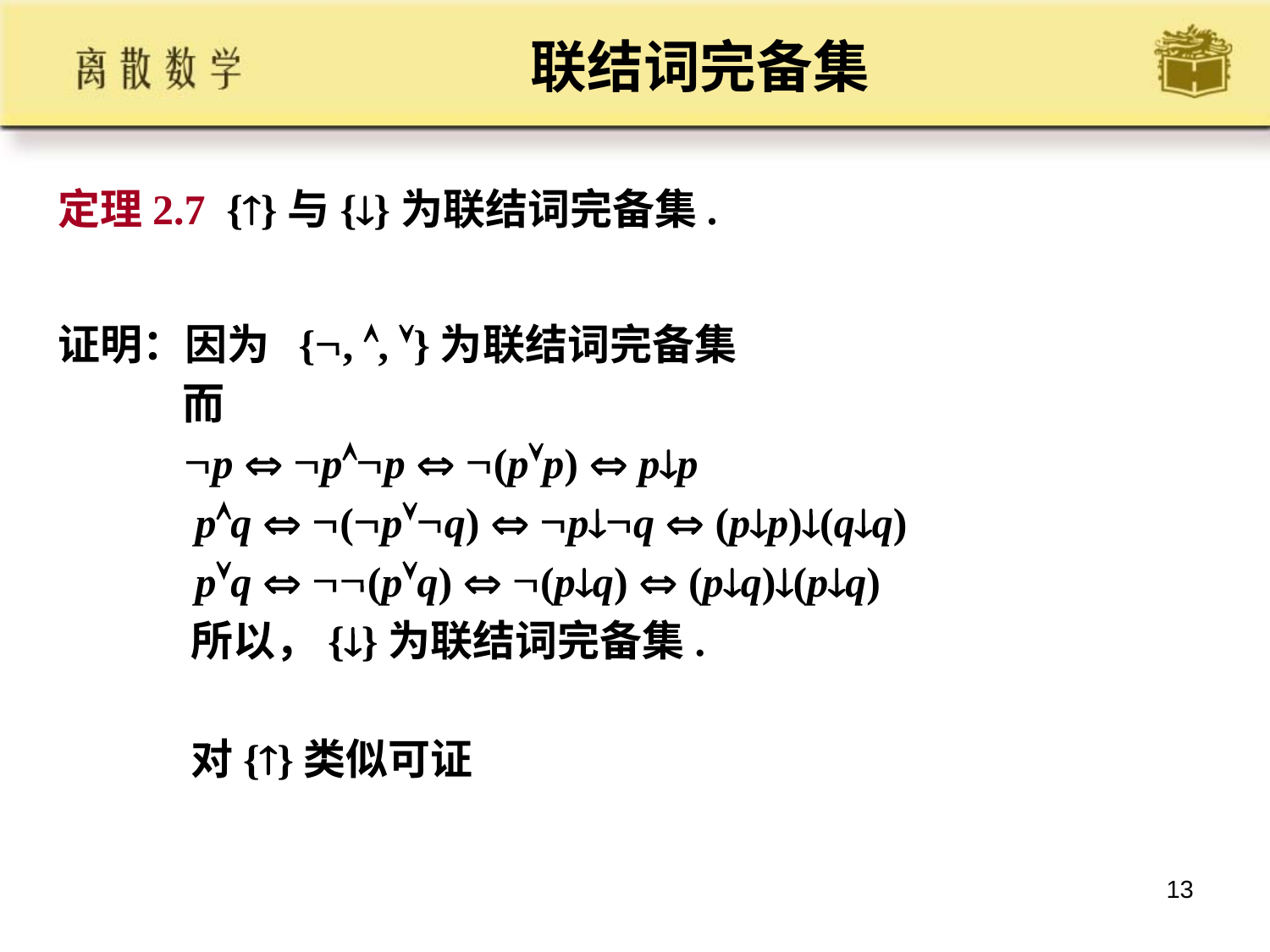

# 联结词完备集
定理2.7  {↑}与{↓}为联结词完备集.

证明：因为  {¬, ∧, ∨}为联结词完备集
            而
            ¬p ⇔ ¬p∧¬p ⇔ ¬(p∨p) ⇔ p↓p
             p∧q ⇔ ¬(¬p∨¬q) ⇔ ¬p↓¬q ⇔ (p↓p)↓(q↓q)
             p∨q ⇔ ¬¬(p∨q) ⇔ ¬(p↓q) ⇔ (p↓q)↓(p↓q)
	    所以，{↓}为联结词完备集.

	    对{↑}类似可证
13